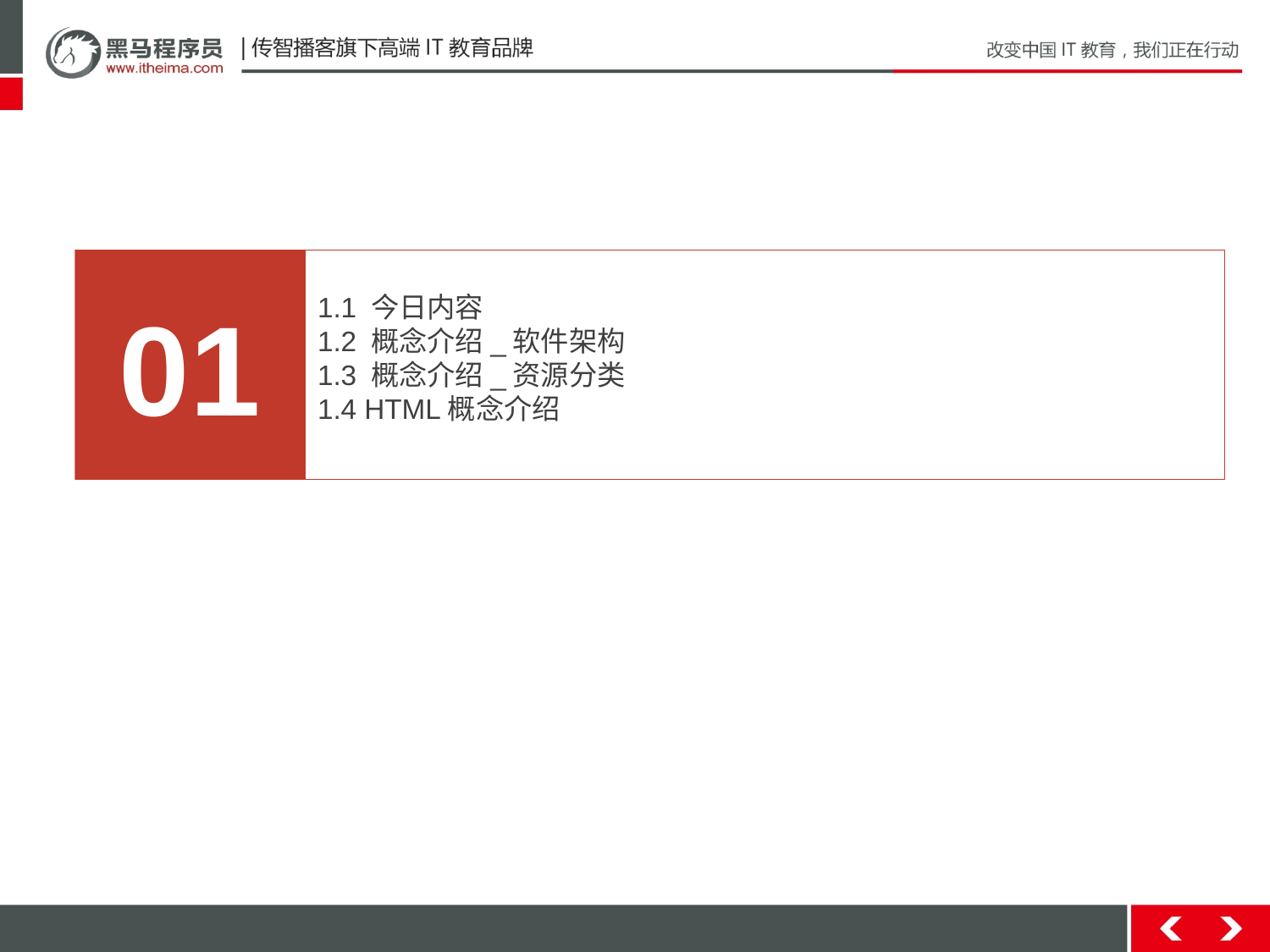

01

1.1 今日内容
1.2 概念介绍_软件架构
1.3 概念介绍_资源分类
1.4 HTML概念介绍